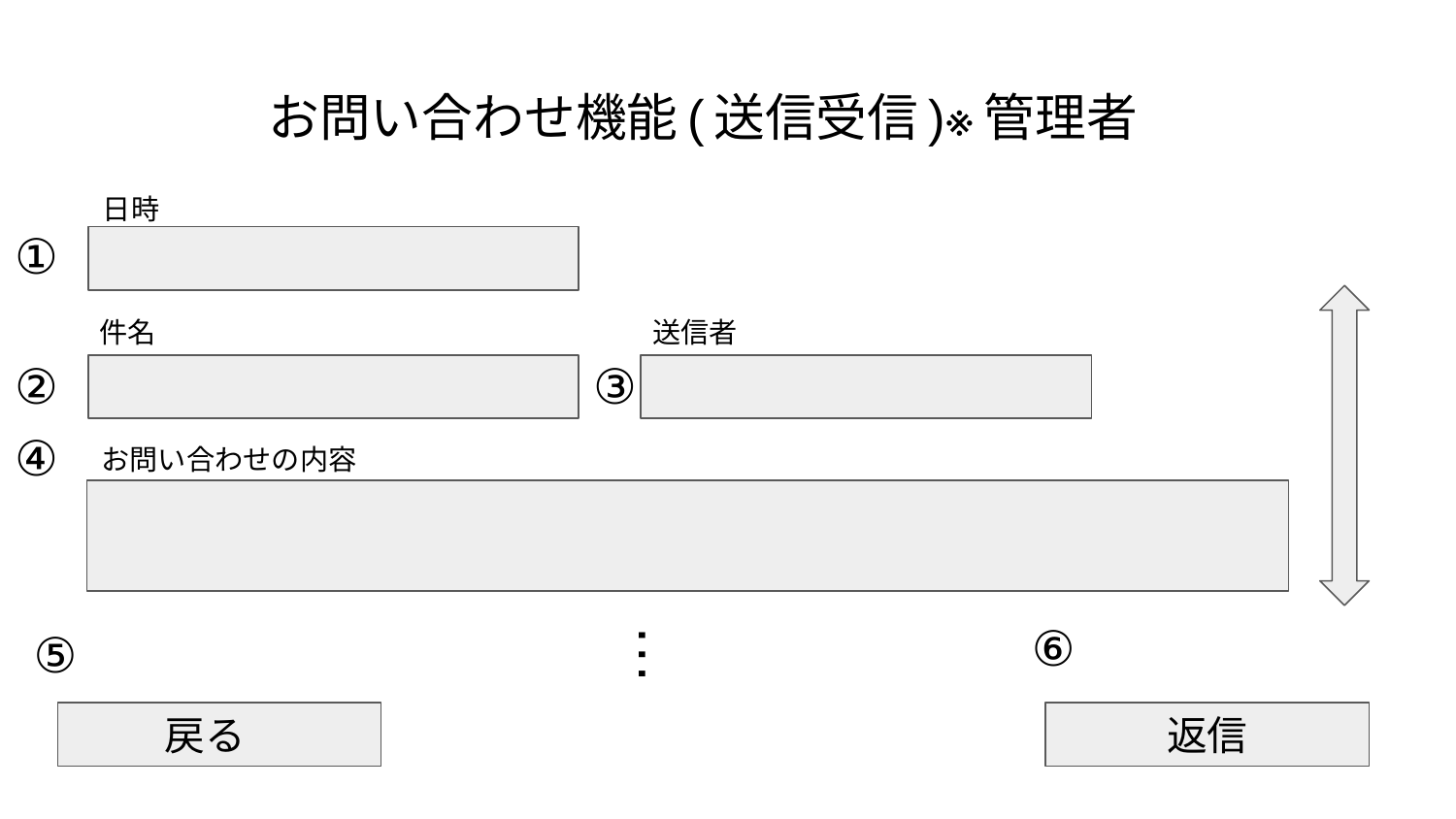

ページ
# お問い合わせ機能(送信受信)※管理者
日時
①

件名
送信者
②
③

④
お問い合わせの内容

⑥
…
⑤
戻る
返信